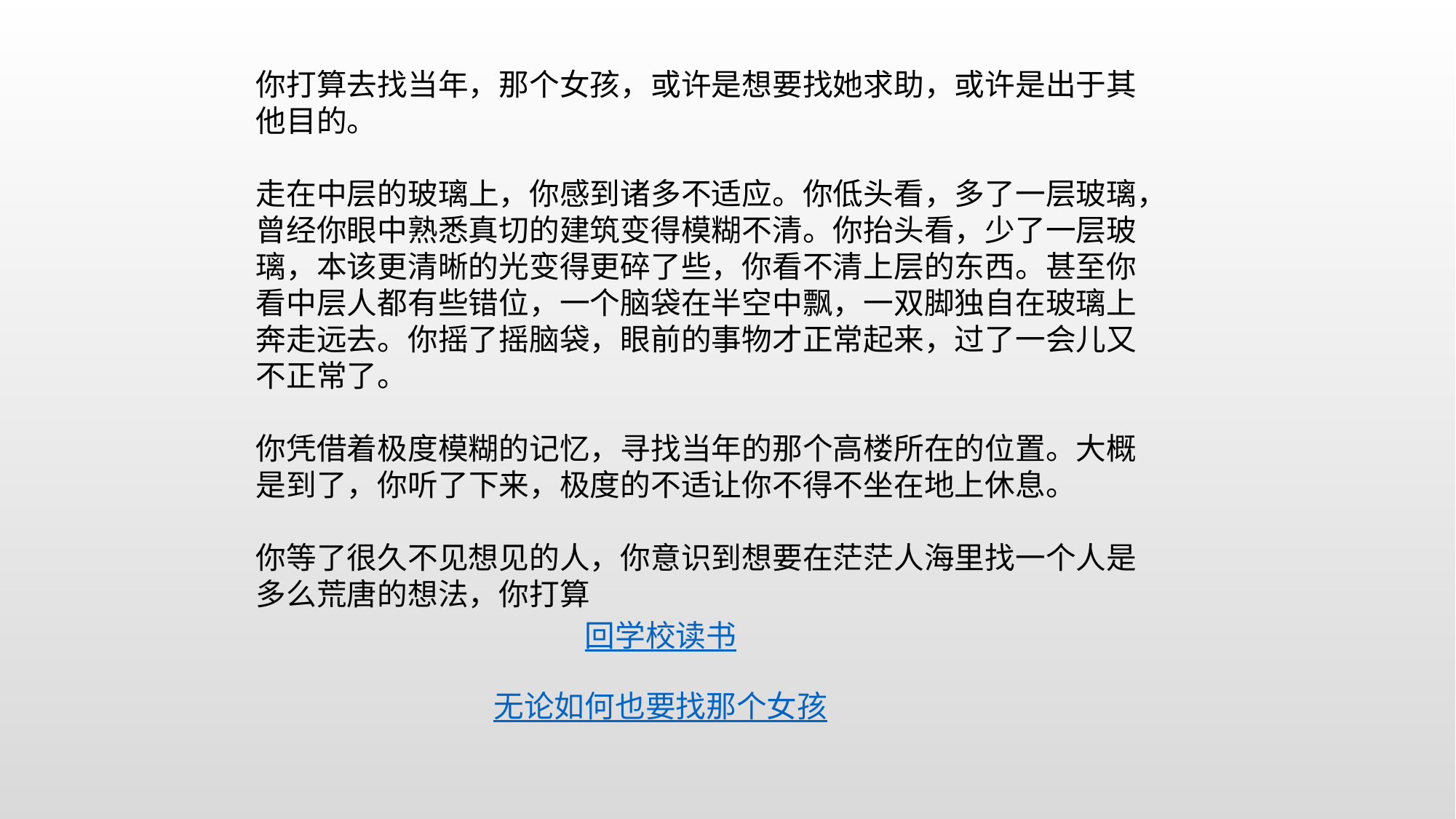

你打算去找当年，那个女孩，或许是想要找她求助，或许是出于其他目的。

走在中层的玻璃上，你感到诸多不适应。你低头看，多了一层玻璃，曾经你眼中熟悉真切的建筑变得模糊不清。你抬头看，少了一层玻璃，本该更清晰的光变得更碎了些，你看不清上层的东西。甚至你看中层人都有些错位，一个脑袋在半空中飘，一双脚独自在玻璃上奔走远去。你摇了摇脑袋，眼前的事物才正常起来，过了一会儿又不正常了。

你凭借着极度模糊的记忆，寻找当年的那个高楼所在的位置。大概是到了，你听了下来，极度的不适让你不得不坐在地上休息。

你等了很久不见想见的人，你意识到想要在茫茫人海里找一个人是多么荒唐的想法，你打算

回学校读书
无论如何也要找那个女孩